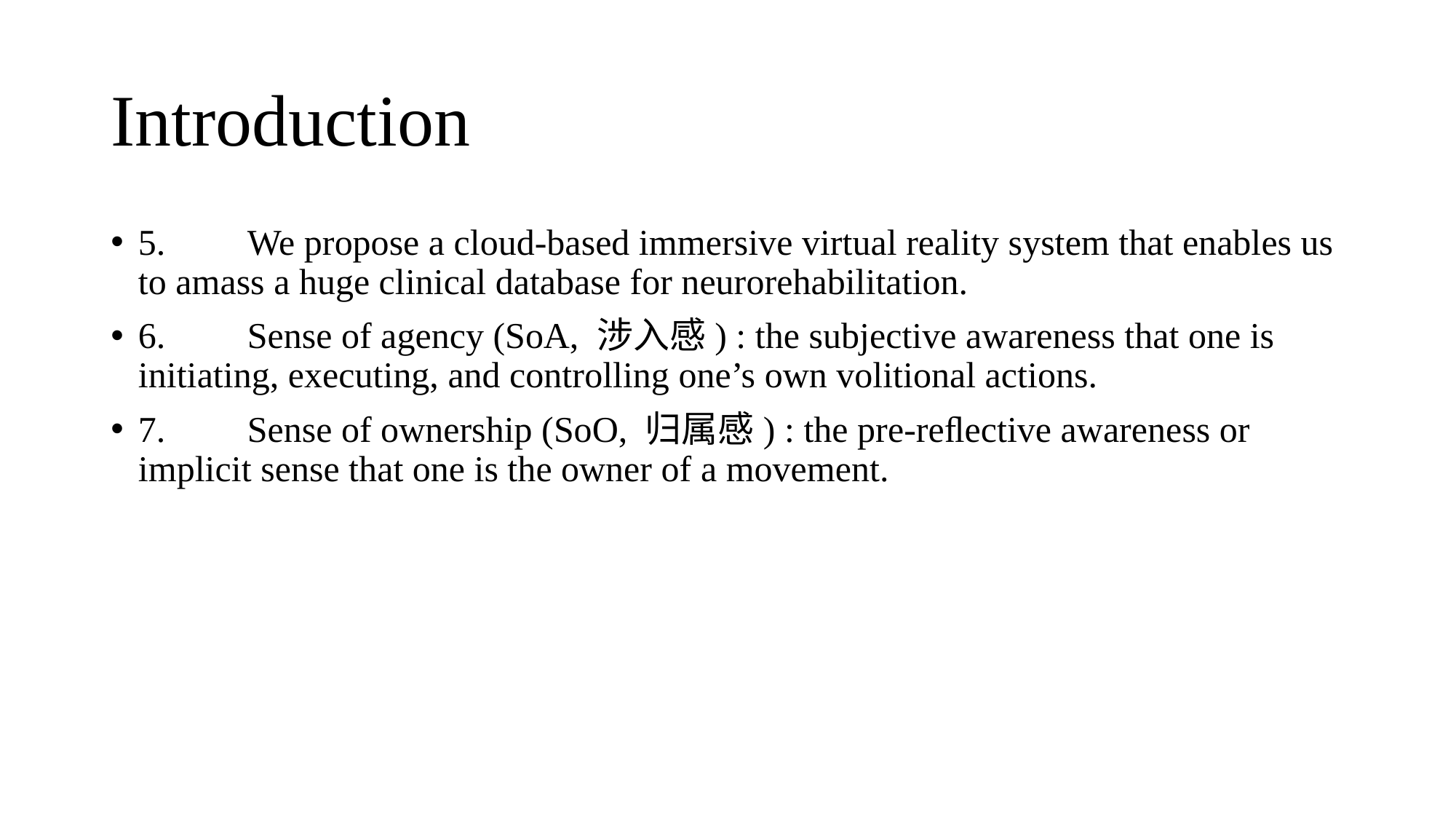

# Introduction
5.	We propose a cloud-based immersive virtual reality system that enables us to amass a huge clinical database for neurorehabilitation.
6.	Sense of agency (SoA, 涉入感) : the subjective awareness that one is initiating, executing, and controlling one’s own volitional actions.
7.	Sense of ownership (SoO, 归属感) : the pre-reﬂective awareness or implicit sense that one is the owner of a movement.